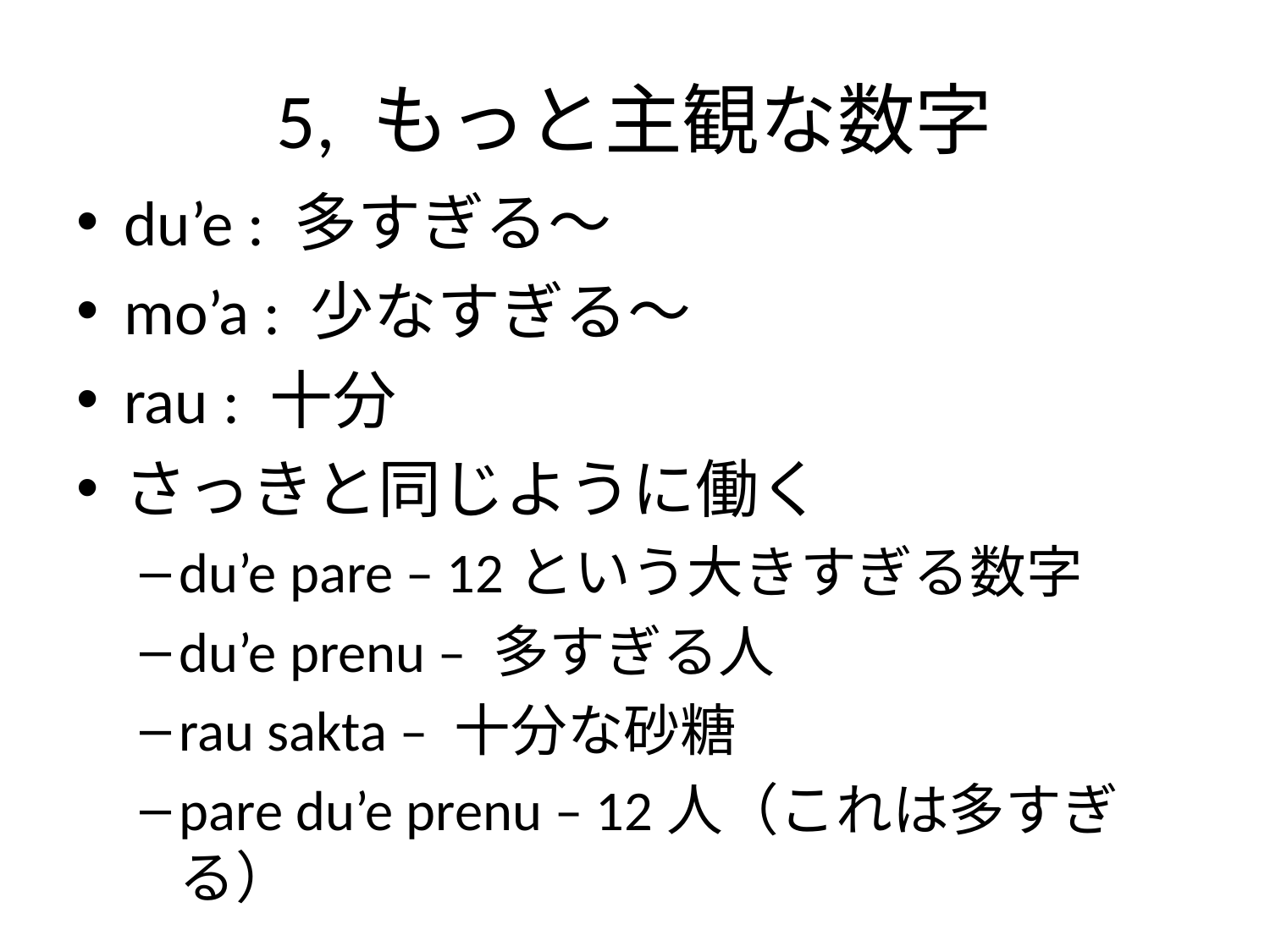

# 5, もっと主観な数字
du’e : 多すぎる～
mo’a : 少なすぎる～
rau : 十分
さっきと同じように働く
du’e pare – 12という大きすぎる数字
du’e prenu – 多すぎる人
rau sakta – 十分な砂糖
pare du’e prenu – 12人（これは多すぎる）